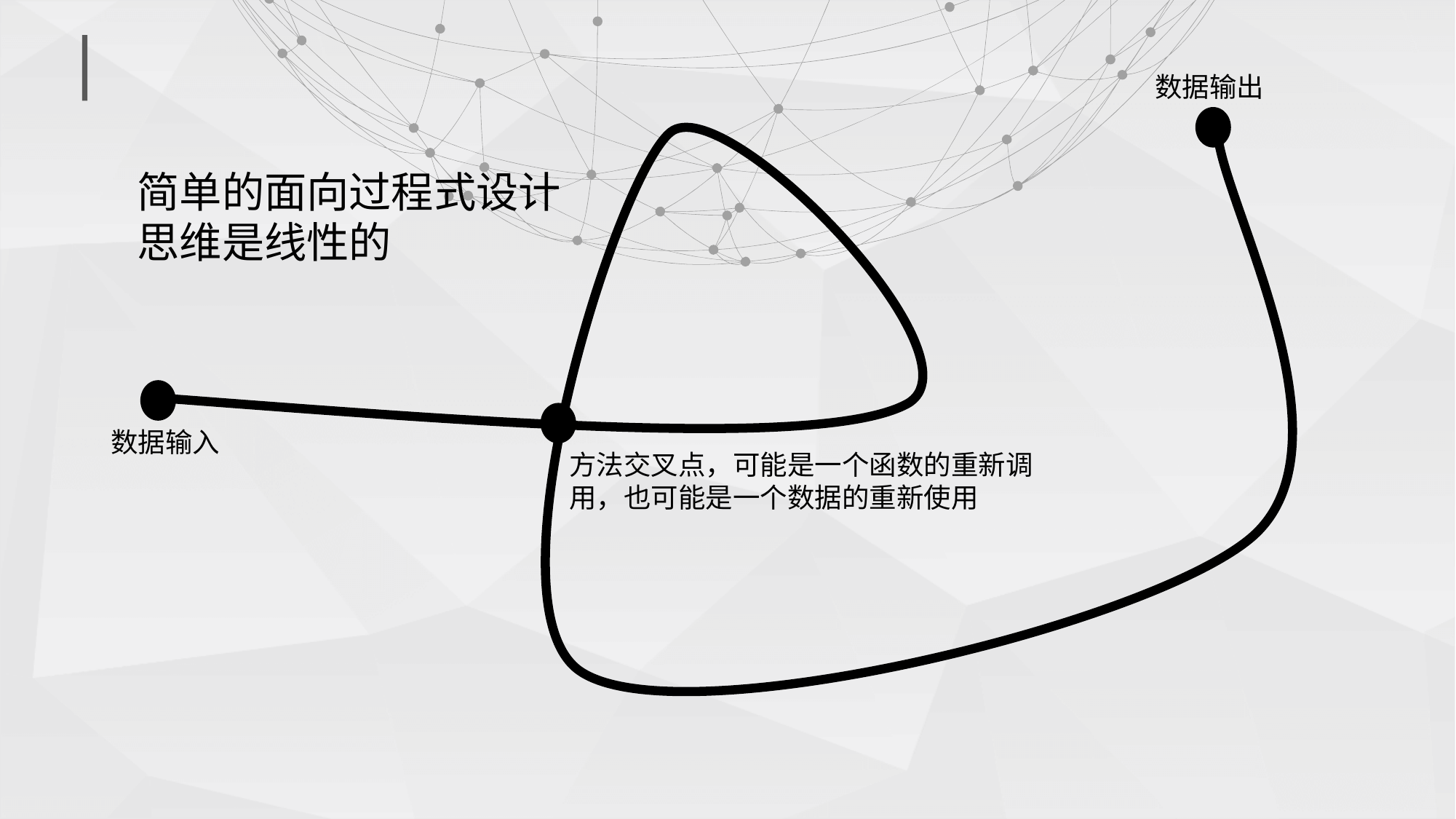

数据输出

简单的面向过程式设计
思维是线性的

数据输入
方法交叉点，可能是一个函数的重新调用，也可能是一个数据的重新使用